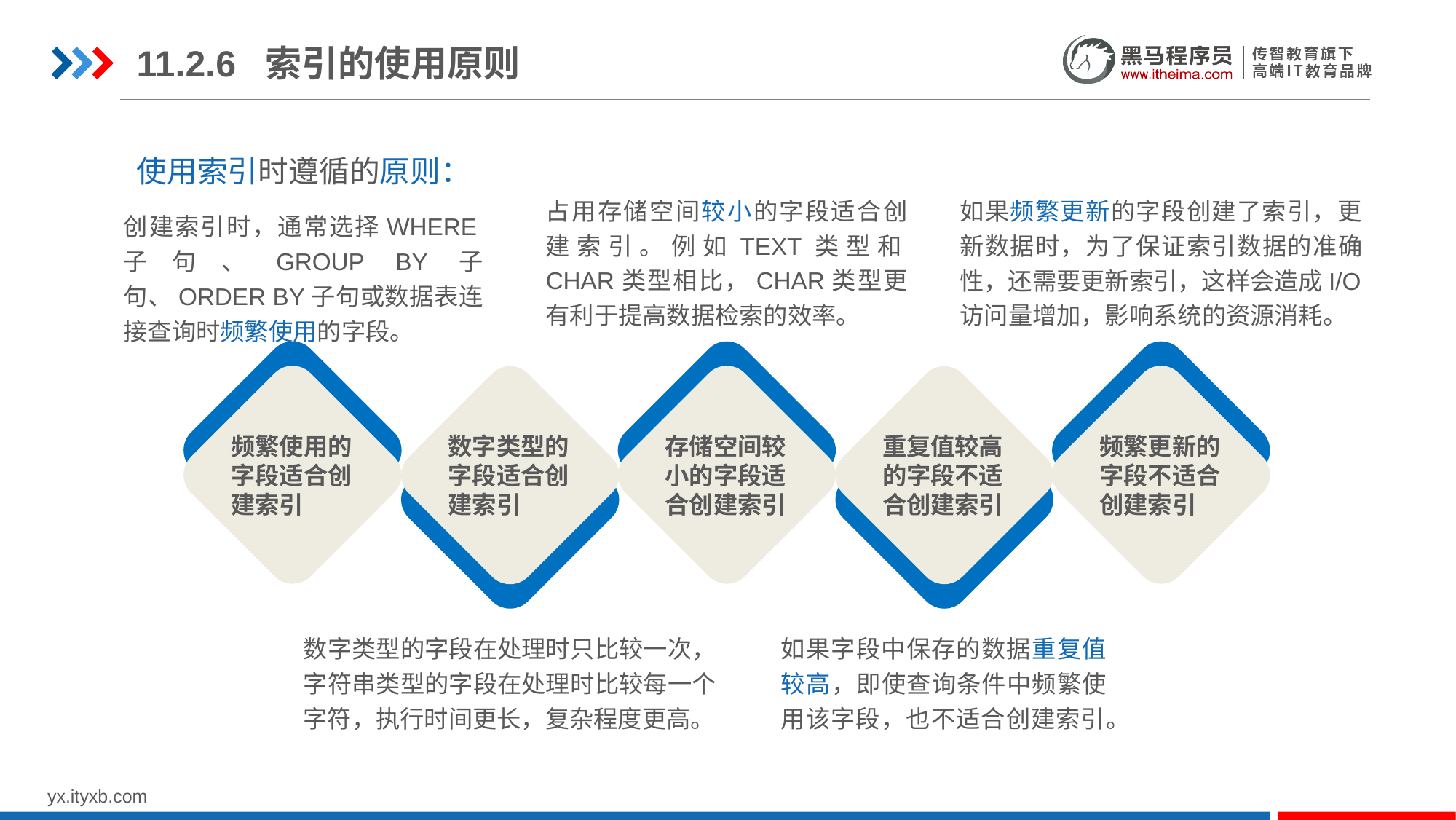

11.2.6  索引的使用原则
使用索引时遵循的原则：
占用存储空间较小的字段适合创建索引。例如TEXT类型和CHAR类型相比，CHAR类型更有利于提高数据检索的效率。
如果频繁更新的字段创建了索引，更新数据时，为了保证索引数据的准确性，还需要更新索引，这样会造成I/O访问量增加，影响系统的资源消耗。
创建索引时，通常选择WHERE子句、GROUP BY子句、ORDER BY子句或数据表连接查询时频繁使用的字段。

频繁使用的字段适合创建索引
数字类型的字段适合创建索引
存储空间较小的字段适合创建索引
重复值较高的字段不适合创建索引
频繁更新的字段不适合创建索引
数字类型的字段在处理时只比较一次，字符串类型的字段在处理时比较每一个字符，执行时间更长，复杂程度更高。
如果字段中保存的数据重复值较高，即使查询条件中频繁使用该字段，也不适合创建索引。